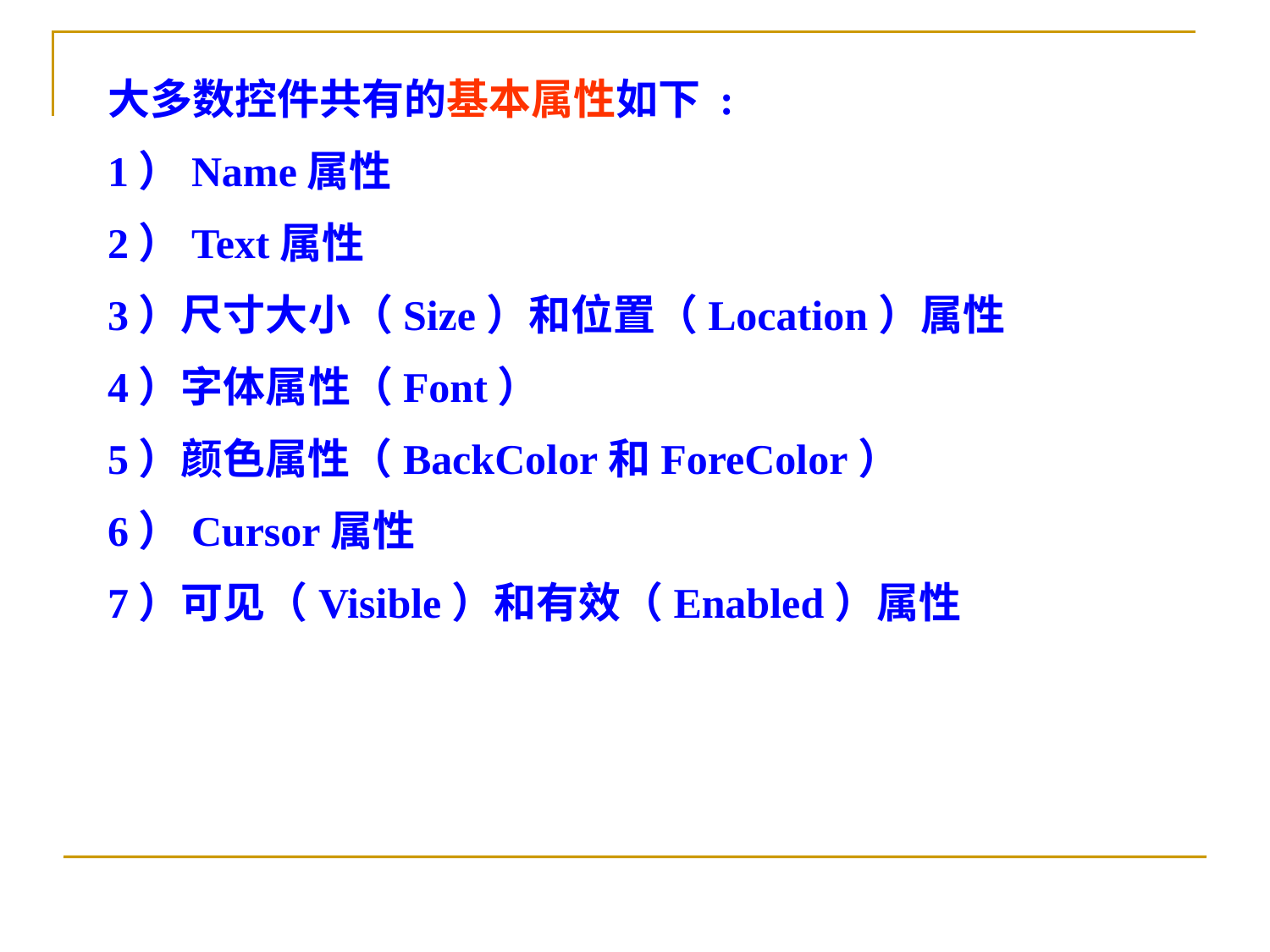

大多数控件共有的基本属性如下 :
1）Name属性
2）Text属性
3）尺寸大小（Size）和位置（Location）属性
4）字体属性（Font）
5）颜色属性（BackColor和ForeColor）
6）Cursor属性
7）可见（Visible）和有效（Enabled）属性